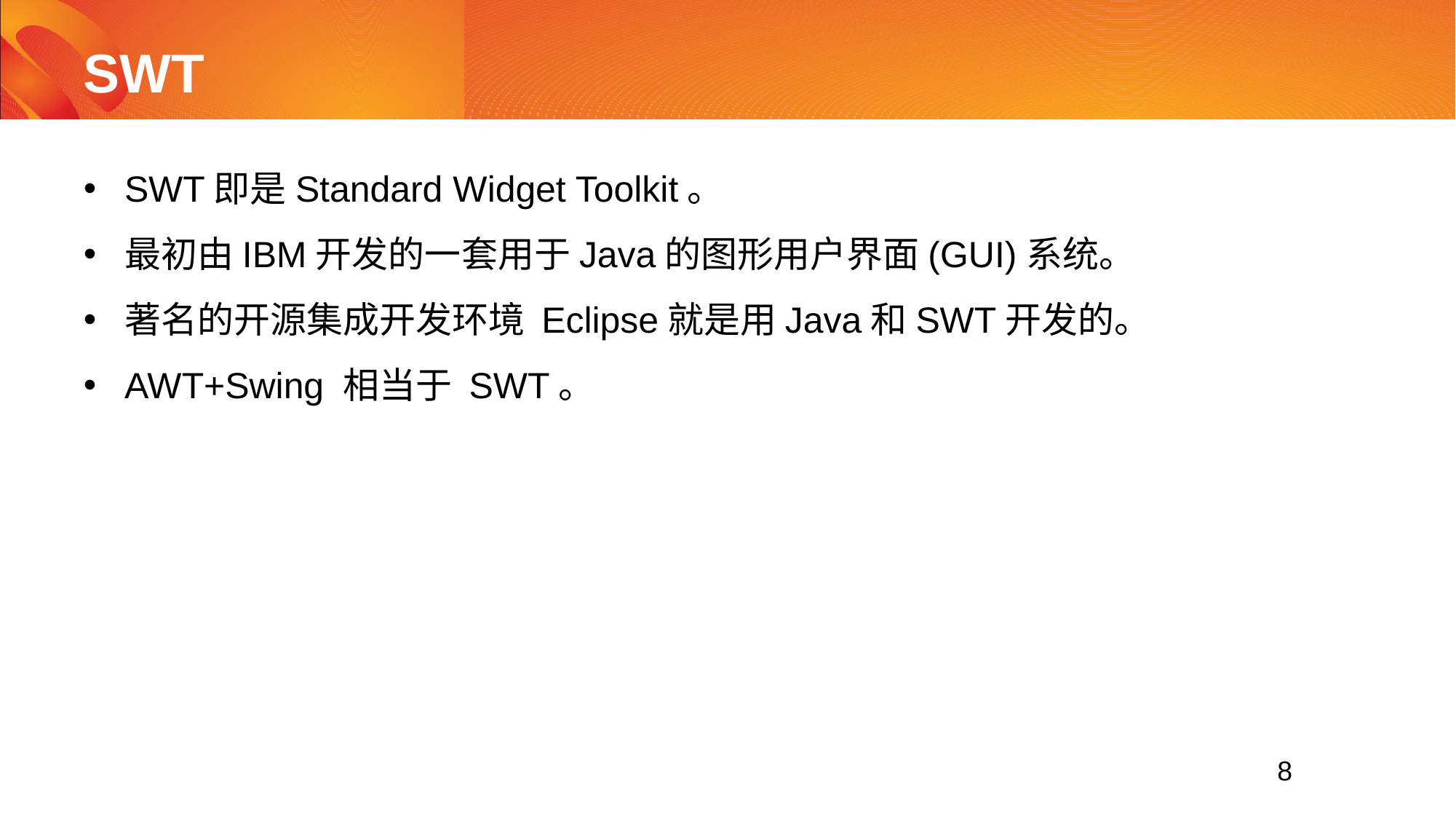

# SWT
SWT即是Standard Widget Toolkit。
最初由IBM开发的一套用于Java的图形用户界面(GUI)系统。
著名的开源集成开发环境 Eclipse就是用Java和SWT开发的。
AWT+Swing 相当于 SWT。